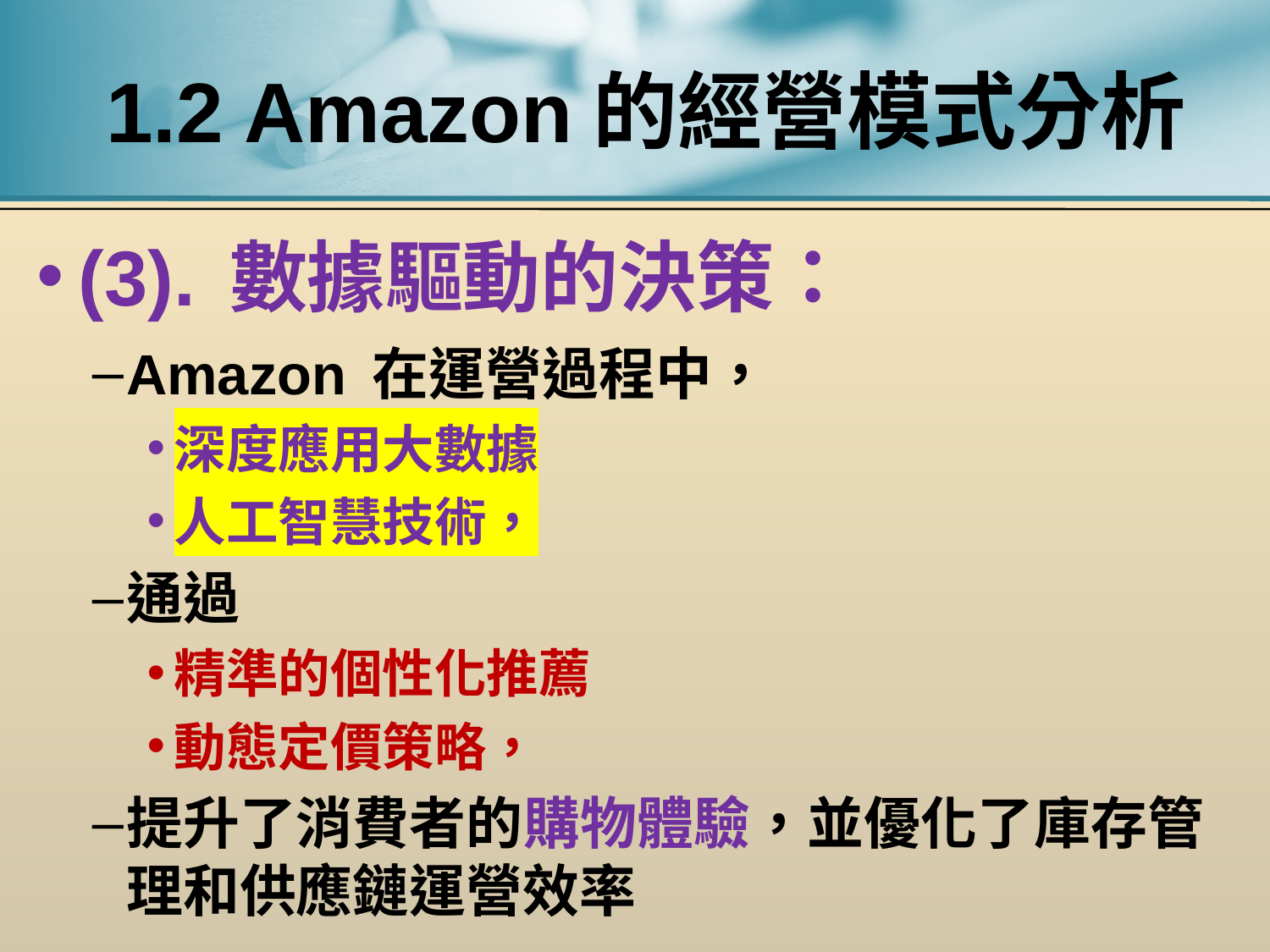

# 1.2 Amazon的經營模式分析
(3). 數據驅動的決策：
Amazon 在運營過程中，
深度應用大數據
人工智慧技術，
通過
精準的個性化推薦
動態定價策略，
提升了消費者的購物體驗，並優化了庫存管理和供應鏈運營效率